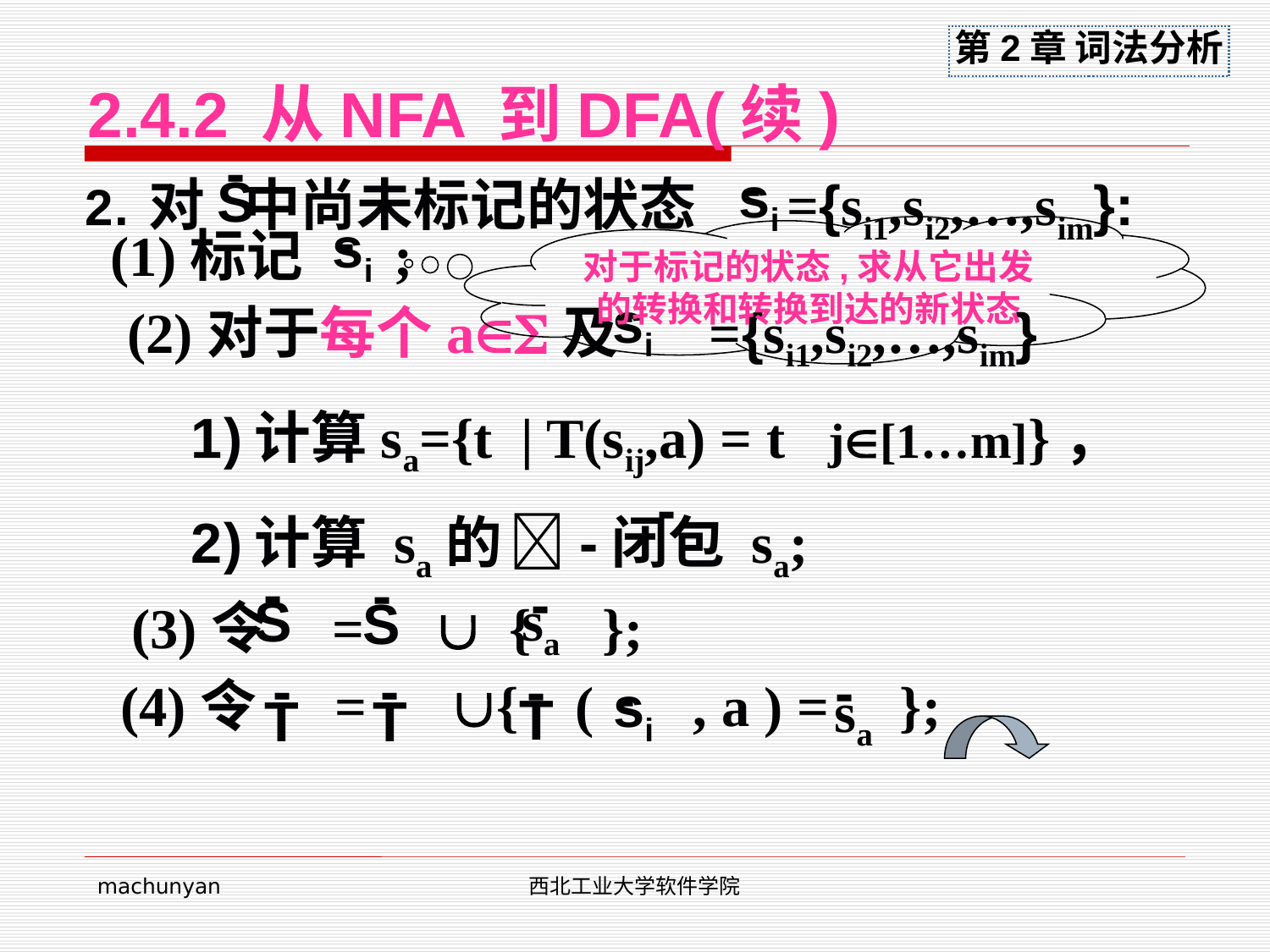

# 2.4.2 从NFA 到DFA(续)
-
S
si
-
对   中尚未标记的状态      ={si1,si2,…,sim}:
(1)标记      ;
si
-
对于标记的状态,求从它出发的转换和转换到达的新状态
(2)对于每个a∈Σ及      ={si1,si2,…,sim}
计算sa={t  | T(sij,a) = t   j∈[1…m]}，
计算 sa的 ε-闭包 sa;
si
-
-
-
S
-
S
(3)令    =     ∪  {     };
-
sa
(4)令     =      ∪{    (       , a ) =     };
si
-
-
T
-
T
-
T
-
sa

machunyan

西北工业大学软件学院
90